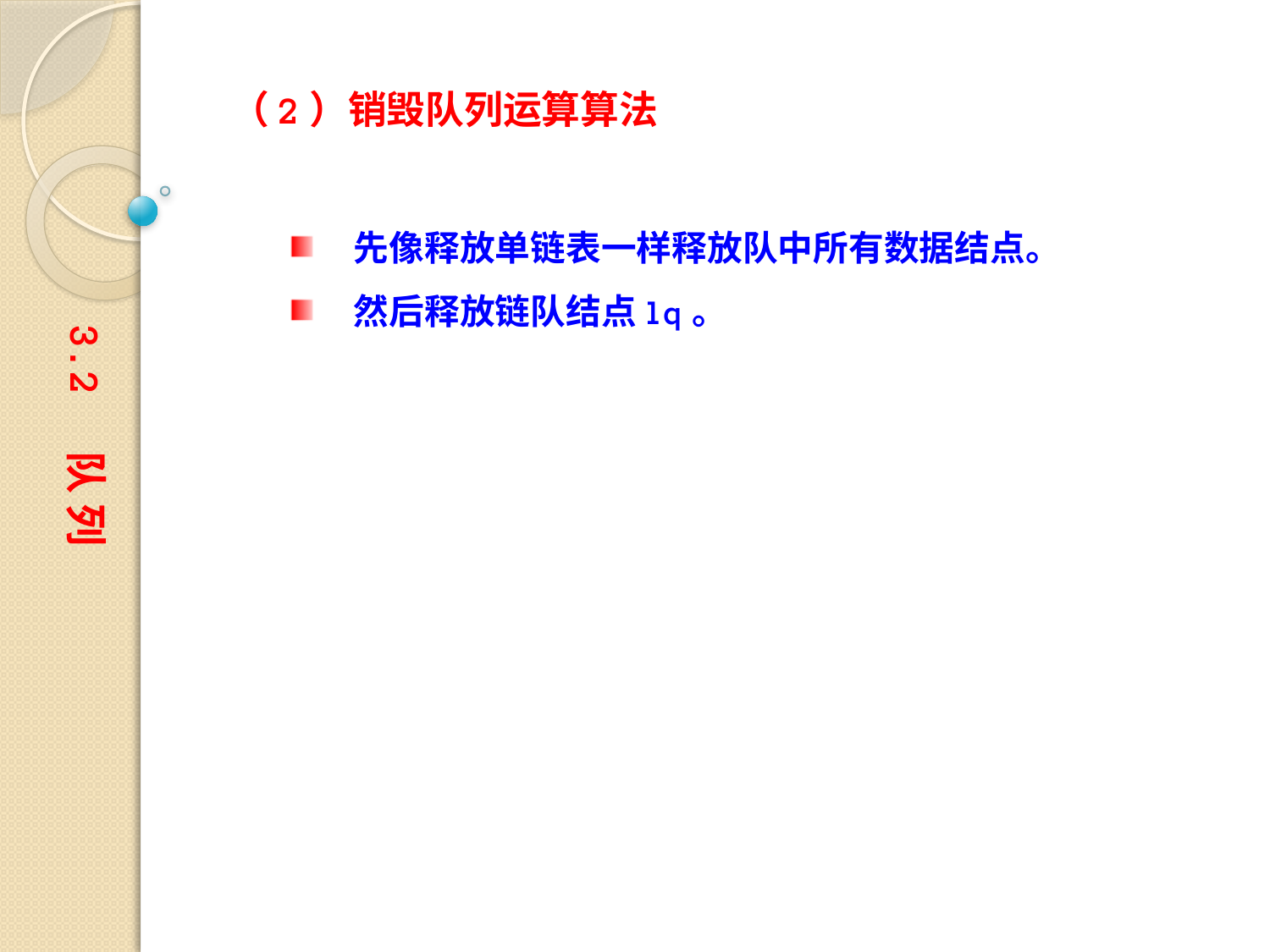

（2）销毁队列运算算法
先像释放单链表一样释放队中所有数据结点。
然后释放链队结点lq。
3.2  队 列